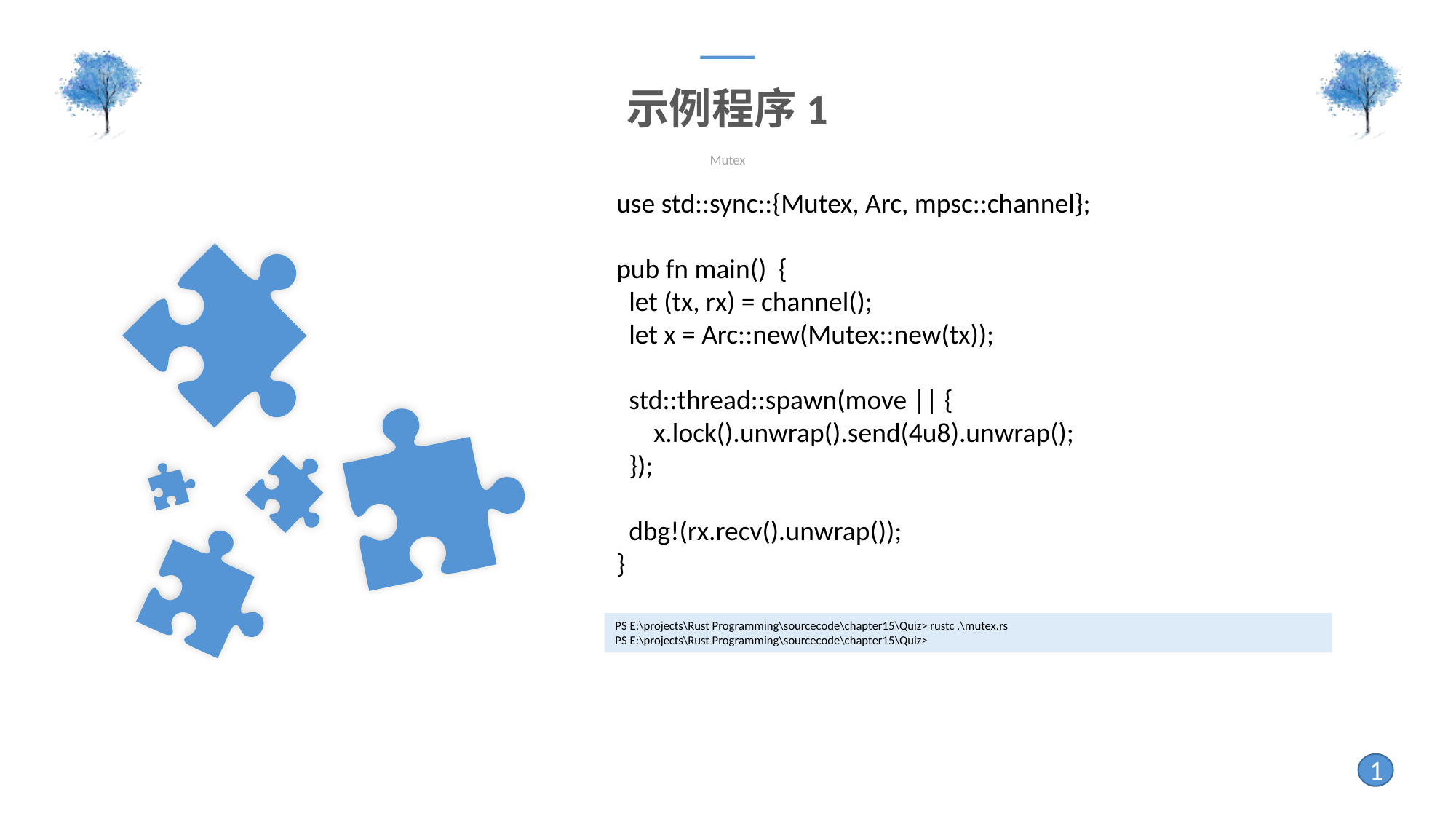

示例程序1
Mutex
use std::sync::{Mutex, Arc, mpsc::channel};

pub fn main()  {
  let (tx, rx) = channel();
  let x = Arc::new(Mutex::new(tx));

  std::thread::spawn(move || {
      x.lock().unwrap().send(4u8).unwrap();
  });

  dbg!(rx.recv().unwrap());
}

PS E:\projects\Rust Programming\sourcecode\chapter15\Quiz> rustc .\mutex.rs
PS E:\projects\Rust Programming\sourcecode\chapter15\Quiz>
1